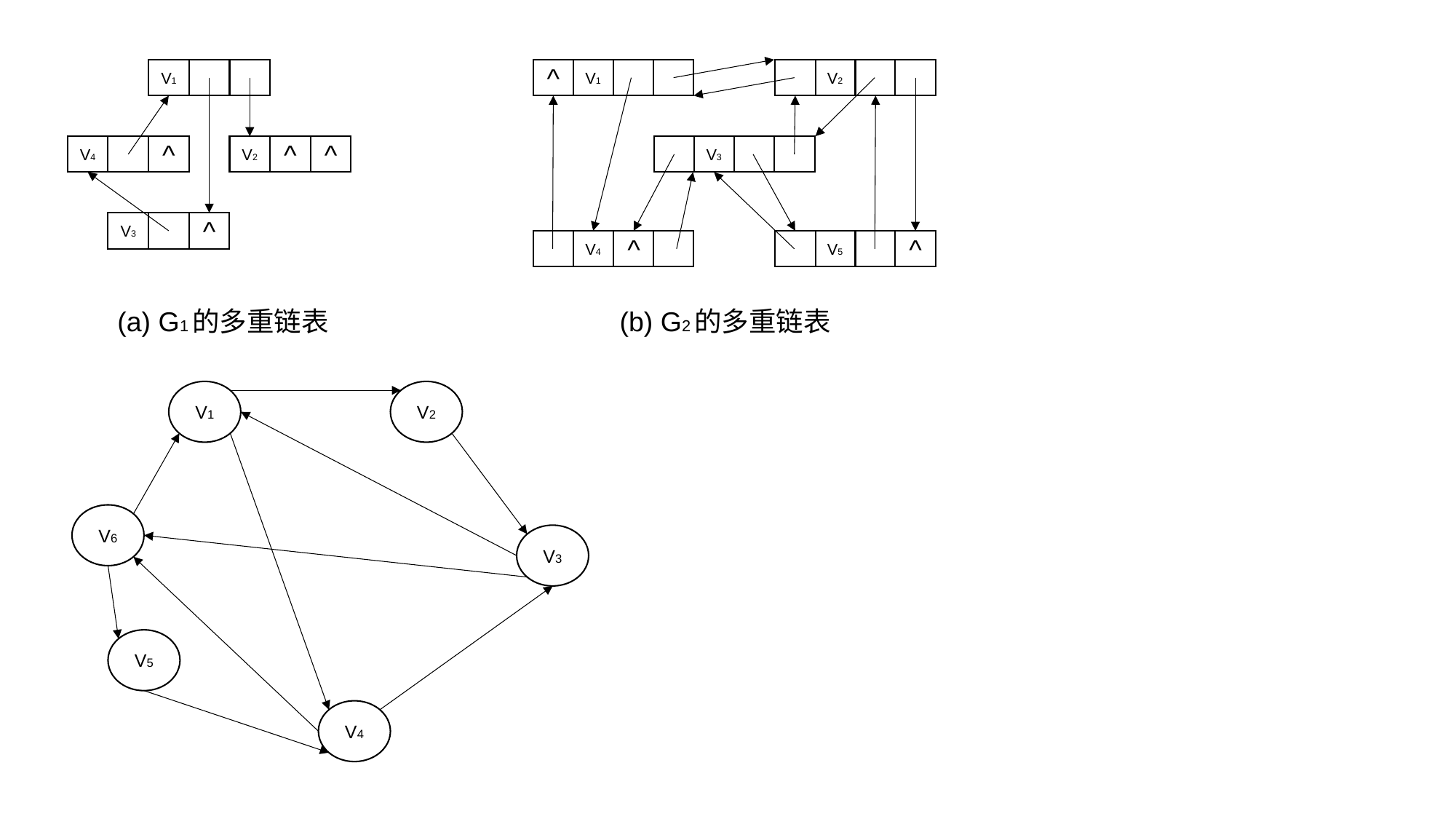

V1

^
V1

V2

V4

^
V2
^
^

V3

V3

^

V4
^

V5

^
(a) G1的多重链表
(b) G2的多重链表
V1
V2
V6
V3
V5
V4